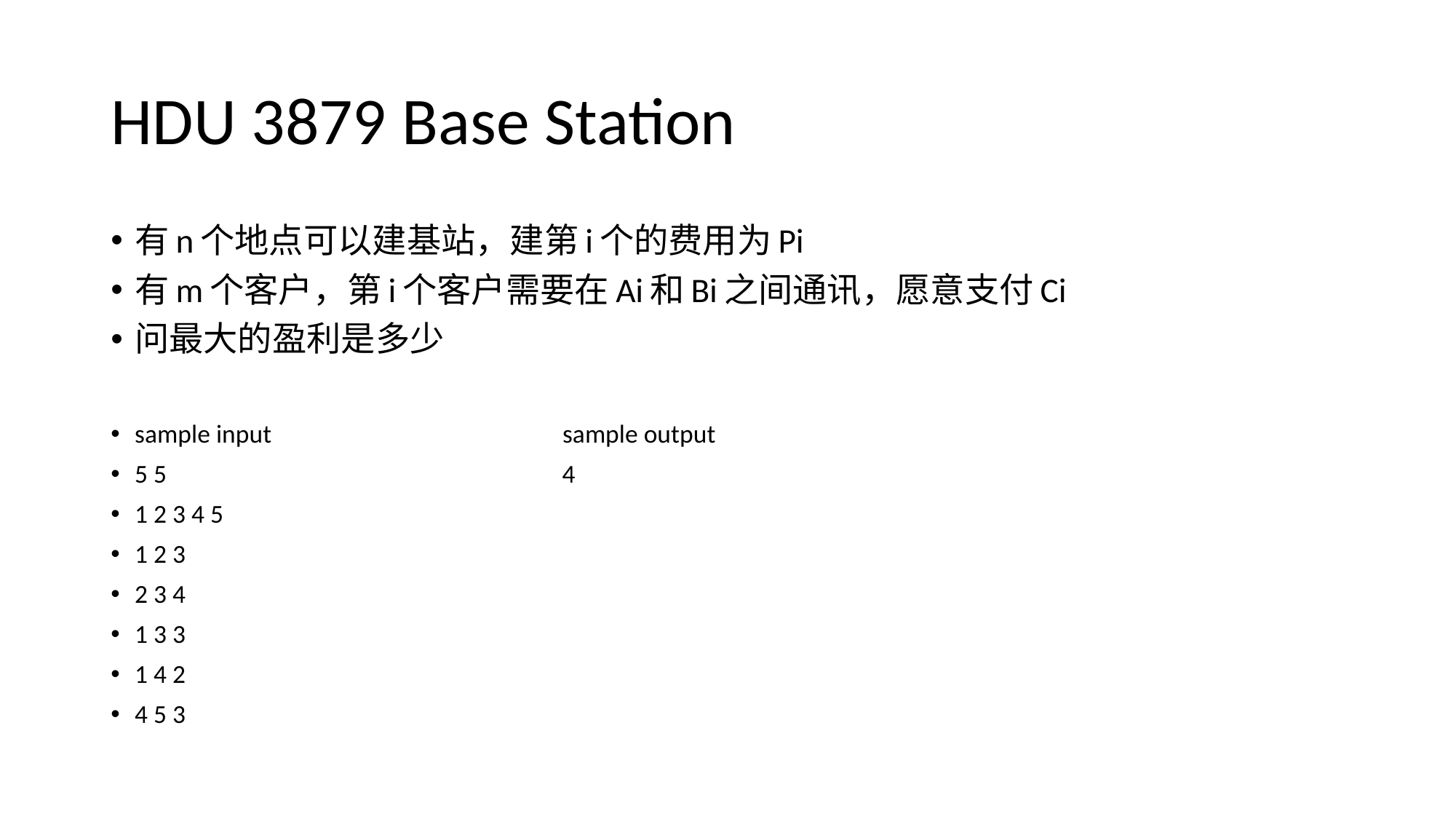

# HDU 3879 Base Station
有n个地点可以建基站，建第i个的费用为Pi
有m个客户，第i个客户需要在Ai和Bi之间通讯，愿意支付Ci
问最大的盈利是多少

sample input                                                  sample output
5 5                                                                    4
1 2 3 4 5
1 2 3
2 3 4
1 3 3
1 4 2
4 5 3